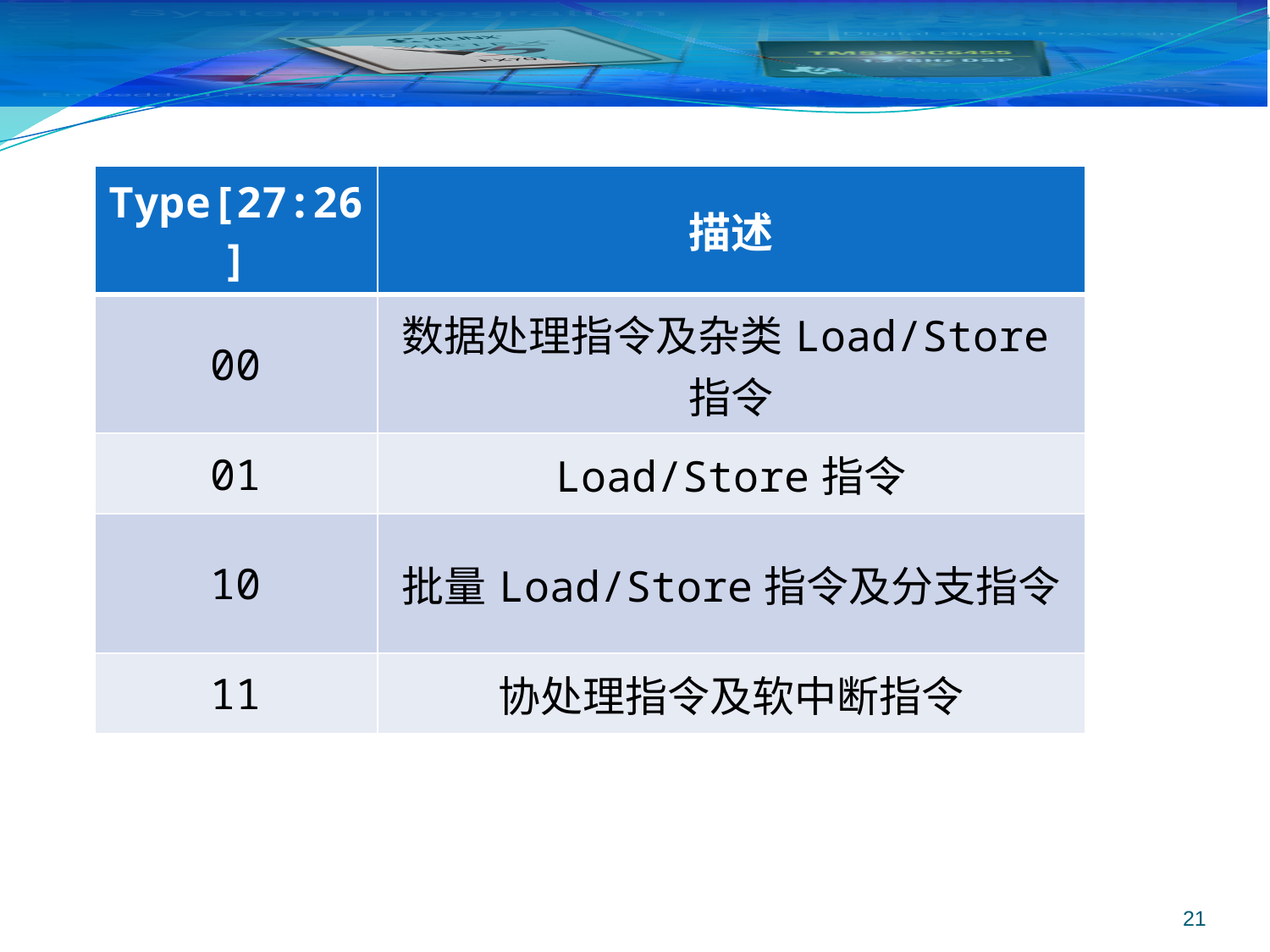

| Type[27:26] | 描述 |
| --- | --- |
| 00 | 数据处理指令及杂类Load/Store指令 |
| 01 | Load/Store指令 |
| 10 | 批量Load/Store指令及分支指令 |
| 11 | 协处理指令及软中断指令 |

21